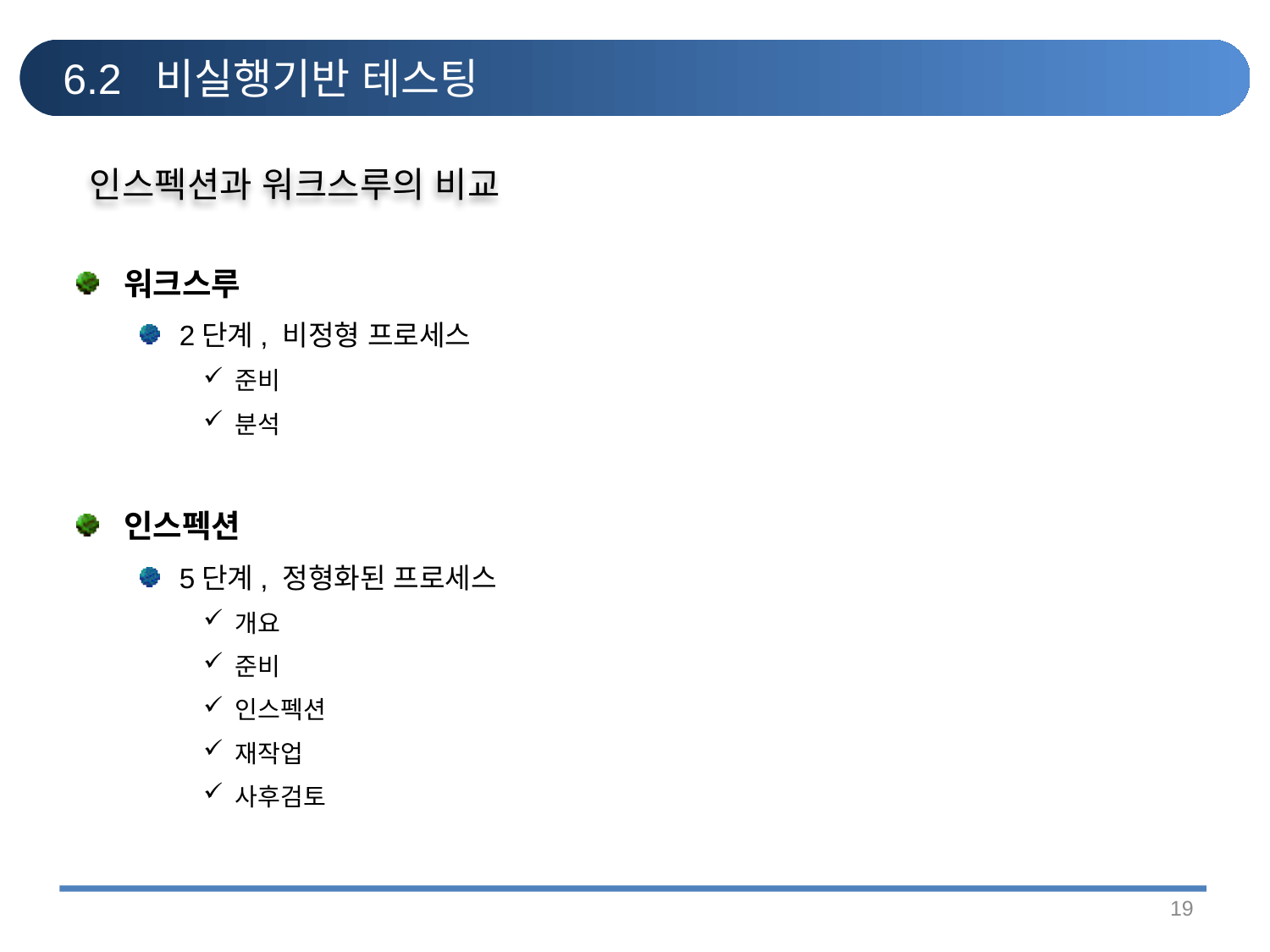

# 6.2  비실행기반 테스팅
인스펙션과 워크스루의 비교
워크스루
2단계, 비정형 프로세스
준비
분석

인스펙션
5단계, 정형화된 프로세스
개요
준비
인스펙션
재작업
사후검토
19